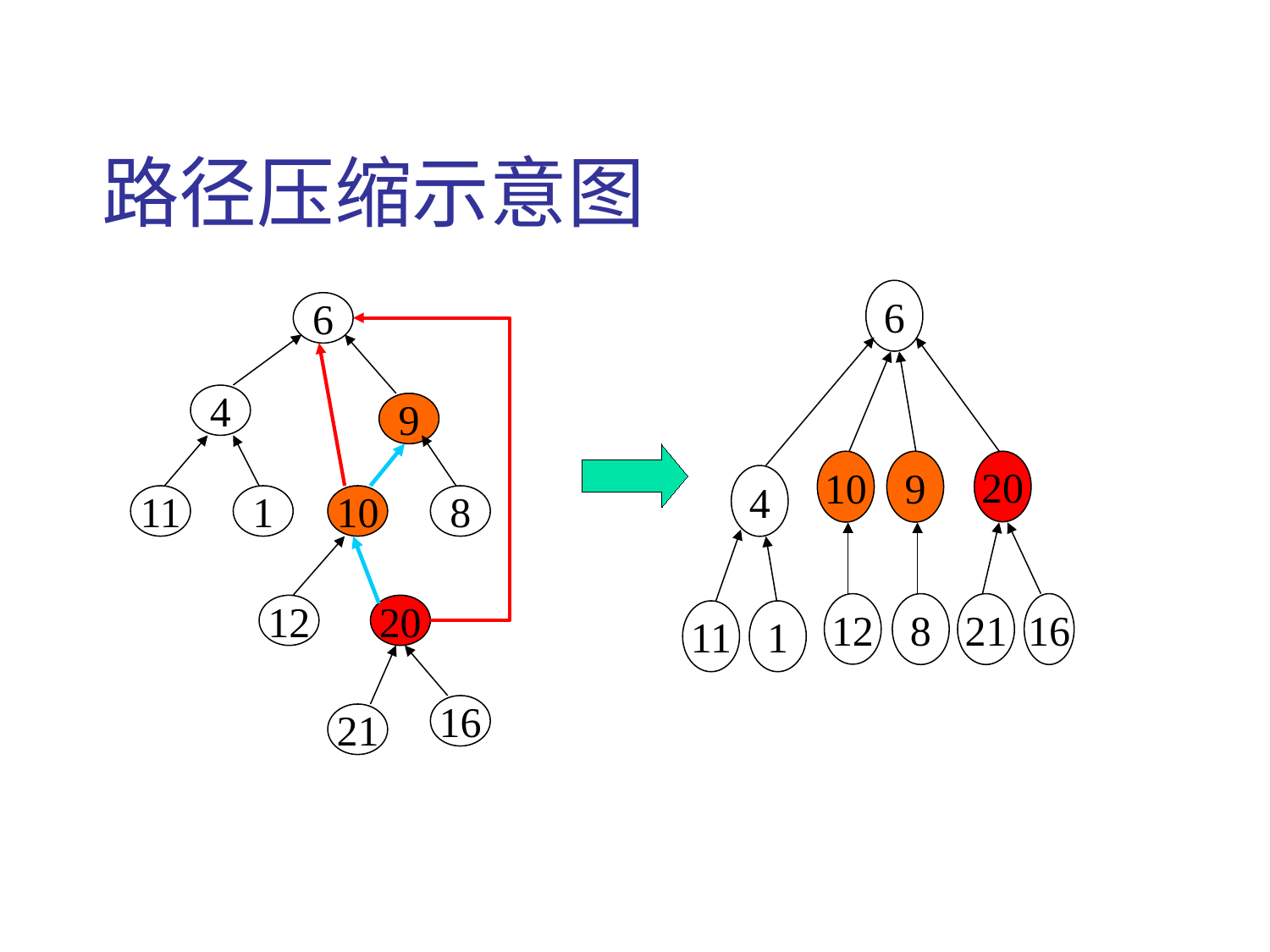

# 路径压缩示意图

6

10

9

20

4

11

1

12

8

21

16
6

4

9

11

1

10

8

12

20

16

21